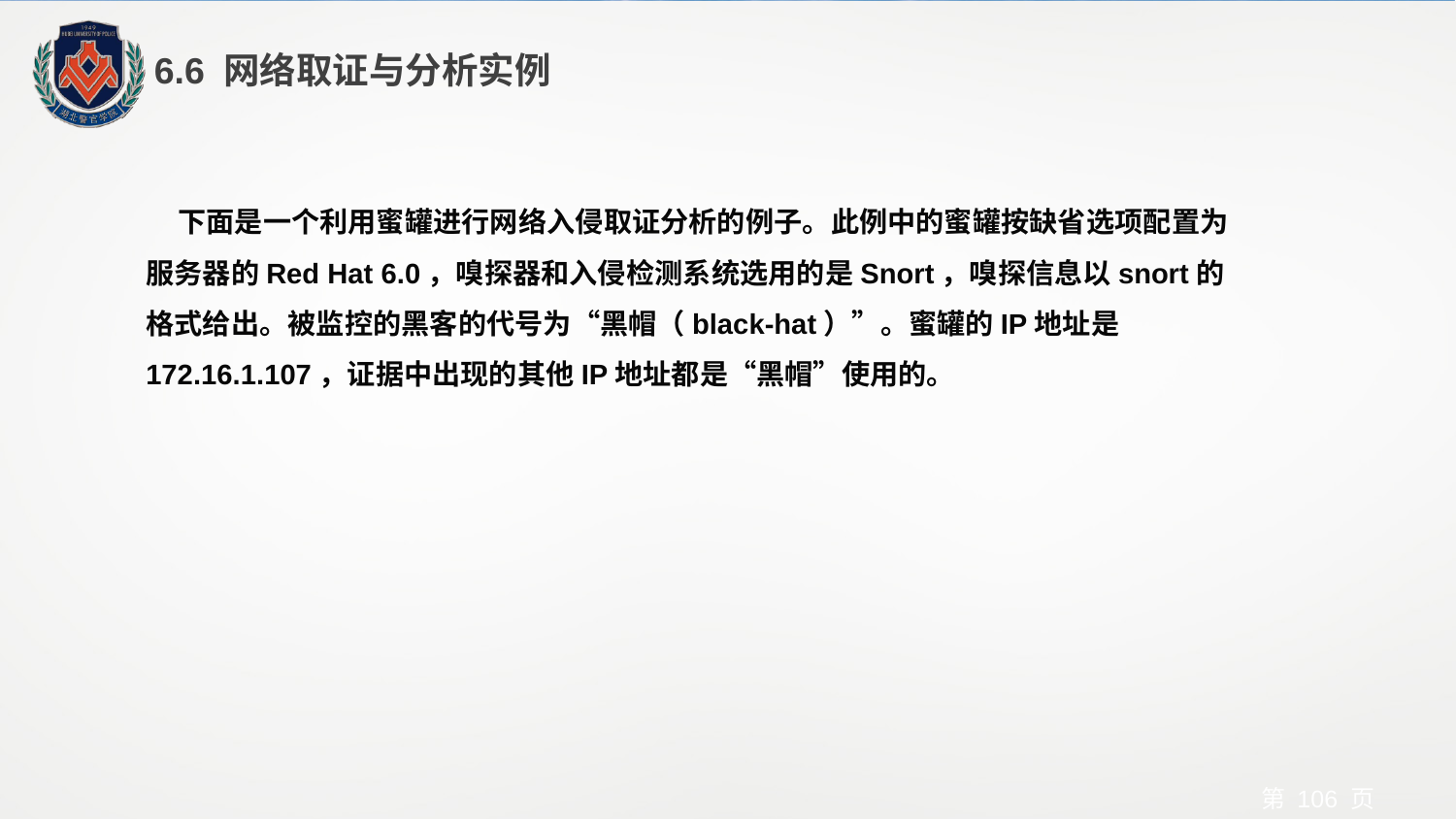

6.6 网络取证与分析实例
    下面是一个利用蜜罐进行网络入侵取证分析的例子。此例中的蜜罐按缺省选项配置为服务器的Red Hat 6.0，嗅探器和入侵检测系统选用的是Snort，嗅探信息以snort的格式给出。被监控的黑客的代号为“黑帽（black-hat）”。蜜罐的IP地址是172.16.1.107，证据中出现的其他IP地址都是“黑帽”使用的。